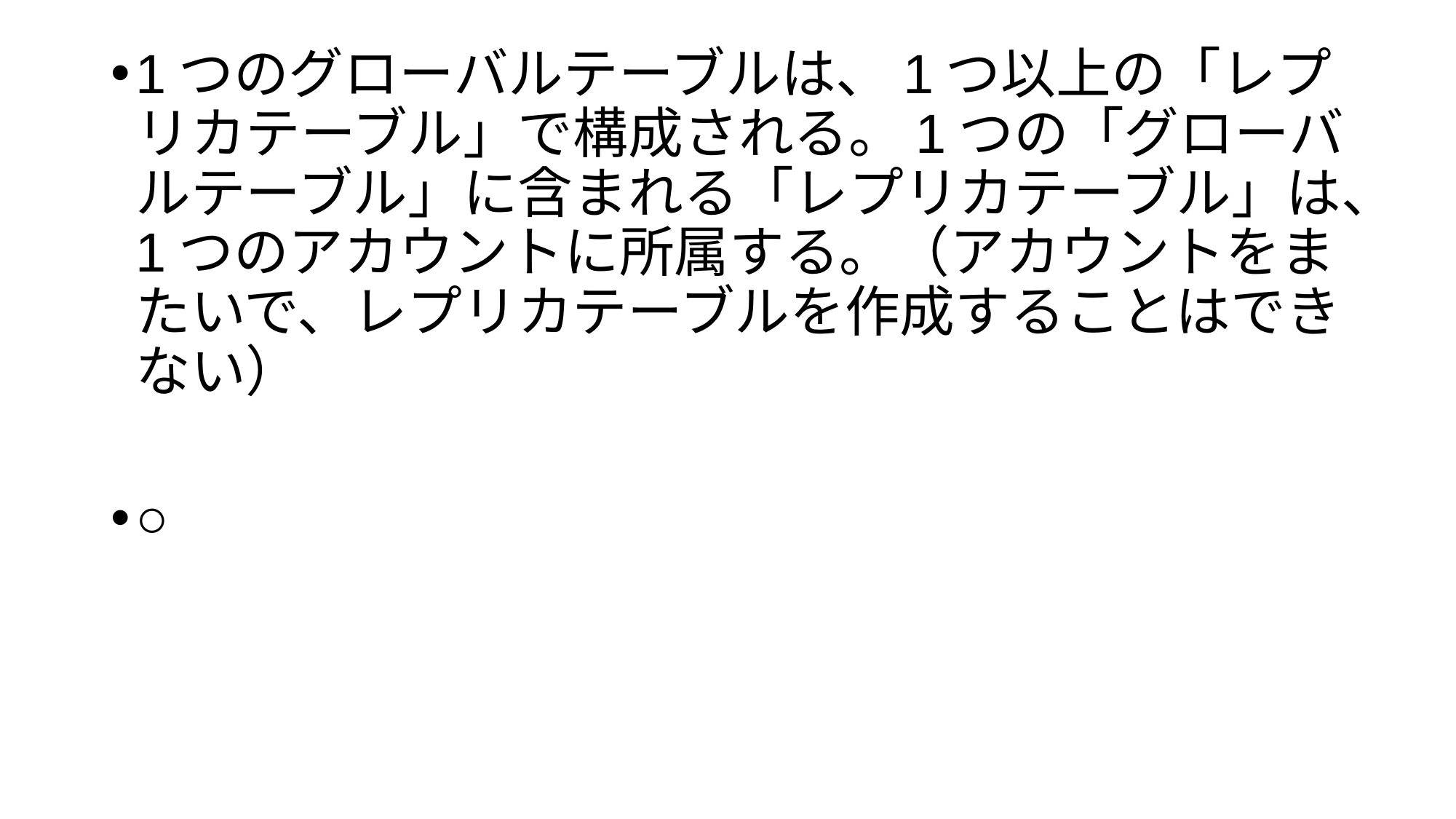

1つのグローバルテーブルは、1つ以上の「レプリカテーブル」で構成される。1つの「グローバルテーブル」に含まれる「レプリカテーブル」は、1つのアカウントに所属する。（アカウントをまたいで、レプリカテーブルを作成することはできない）

○